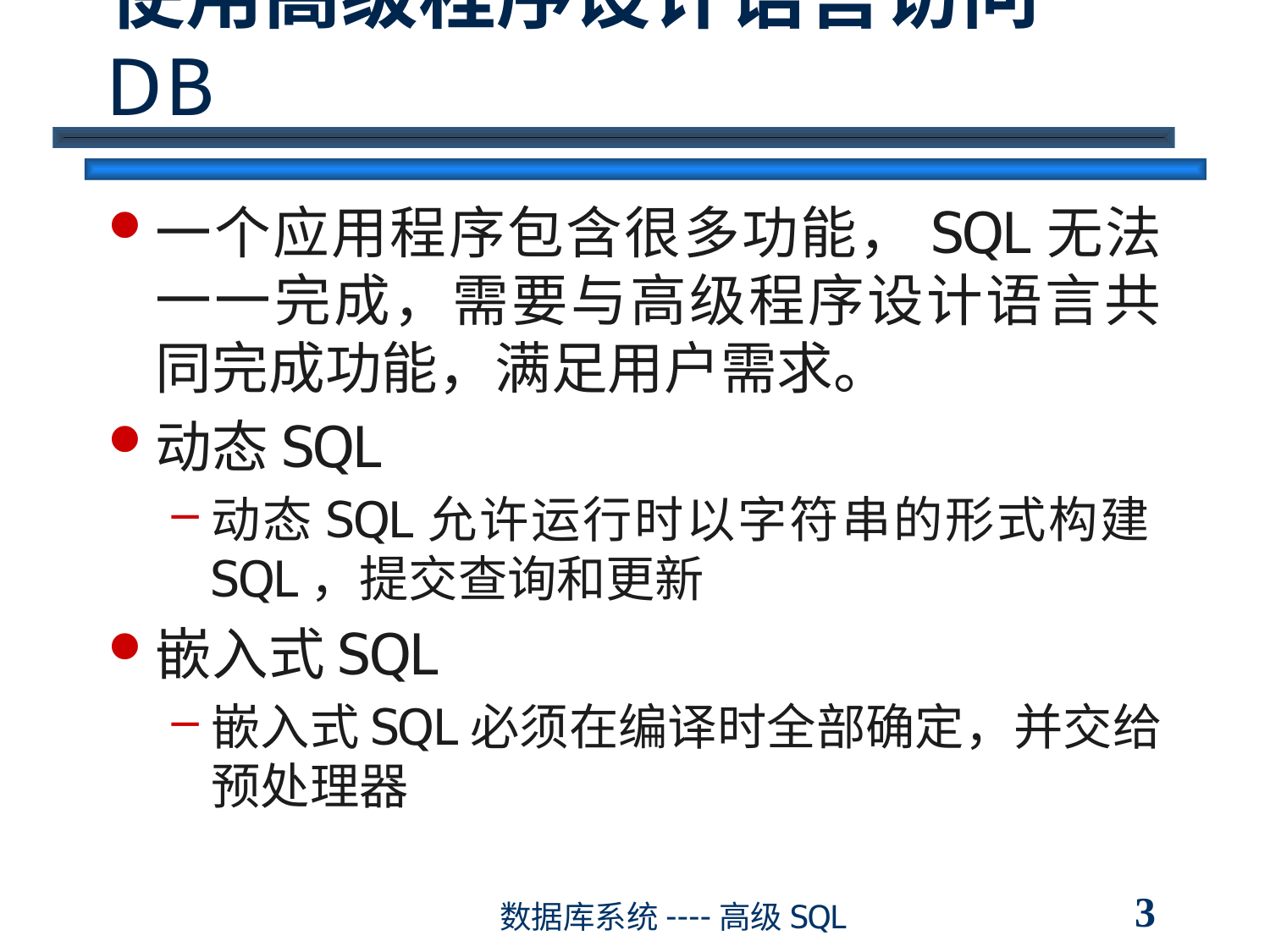

# 使用高级程序设计语言访问DB
一个应用程序包含很多功能，SQL无法一一完成，需要与高级程序设计语言共同完成功能，满足用户需求。
动态SQL
动态SQL允许运行时以字符串的形式构建SQL，提交查询和更新
嵌入式SQL
嵌入式SQL必须在编译时全部确定，并交给预处理器

3
数据库系统----高级SQL